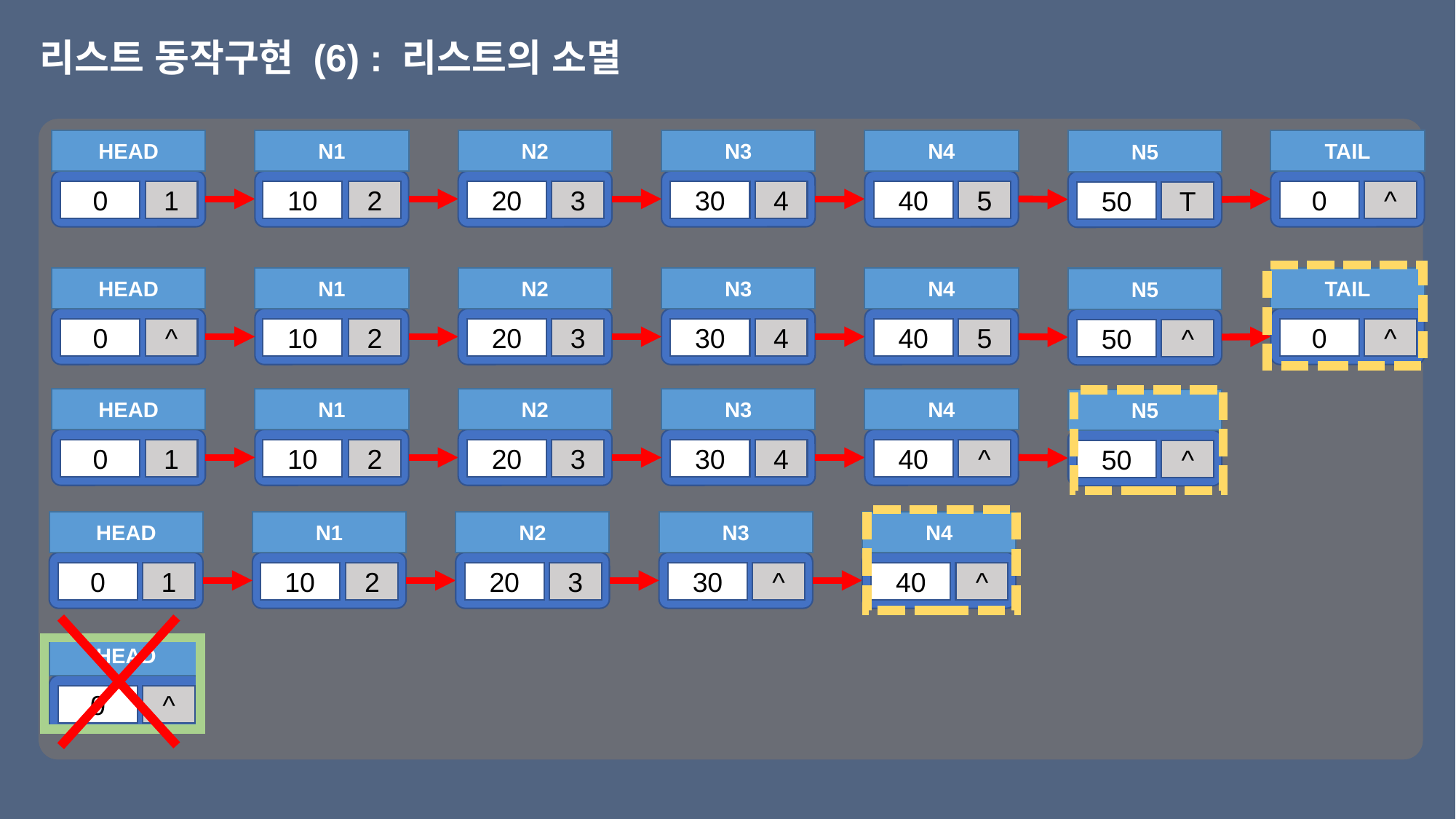

# 리스트 동작구현 (6) : 리스트의 소멸

TAIL

0
^
HEAD

0
1
N1

10
2
N2

20
3
N3

30
4
N4

40
5
N5

50
T

TAIL

0
^
HEAD

0
^
N1

10
2
N2

20
3
N3

30
4
N4

40
5
N5

50
^
HEAD

0
1
N1

10
2
N2

20
3
N3

30
4
N4

40
^
N5

50
^

HEAD

0
1
N1

10
2
N2

20
3
N3

30
^
N4

40
^
HEAD

0
^